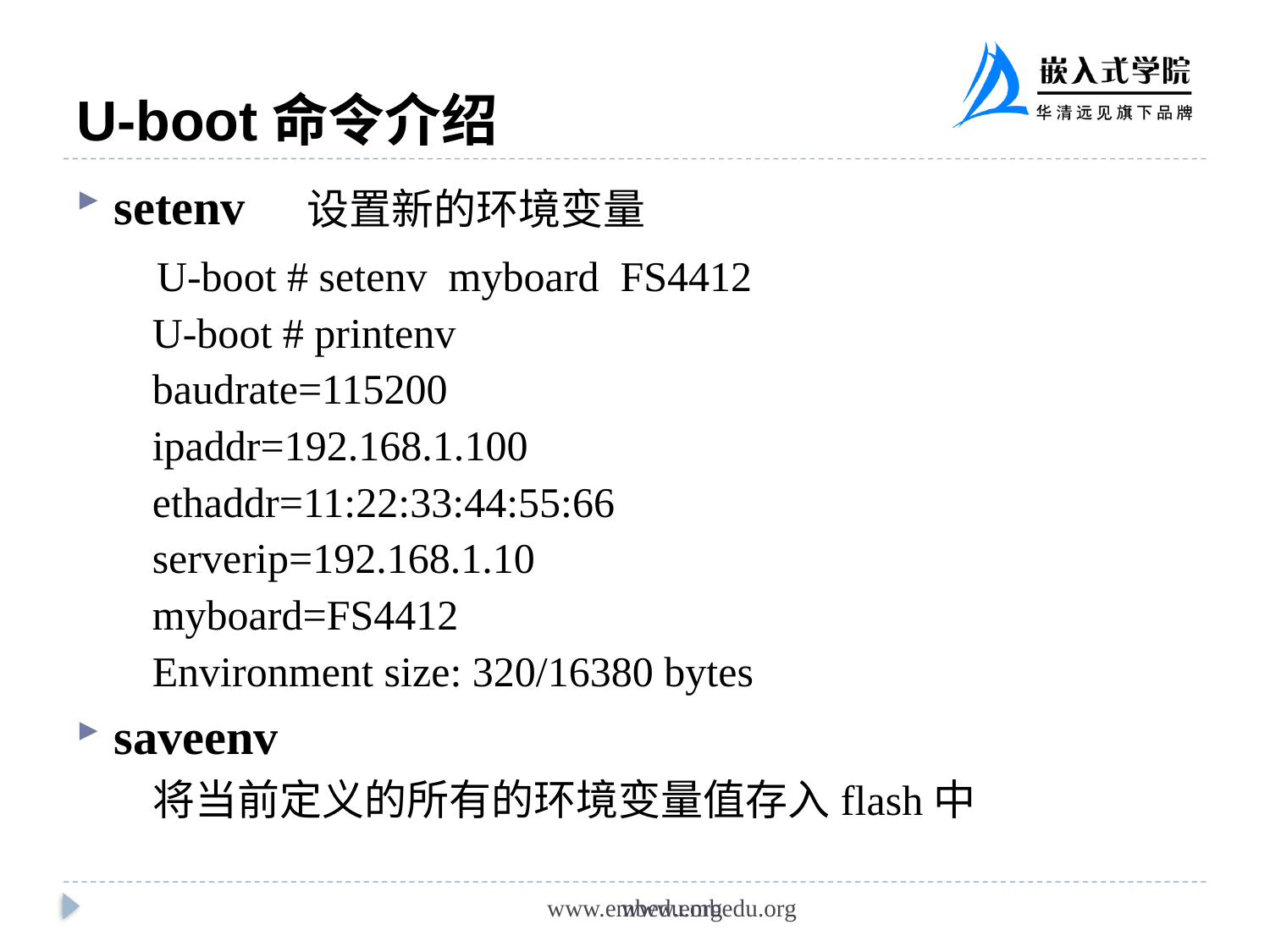

# U-boot命令介绍
setenv    设置新的环境变量
    U-boot # setenv  myboard  FS4412
U-boot # printenv
baudrate=115200
ipaddr=192.168.1.100
ethaddr=11:22:33:44:55:66
serverip=192.168.1.10
myboard=FS4412
Environment size: 320/16380 bytes
saveenv
   将当前定义的所有的环境变量值存入flash中

www.embedu.org
www.embedu.org